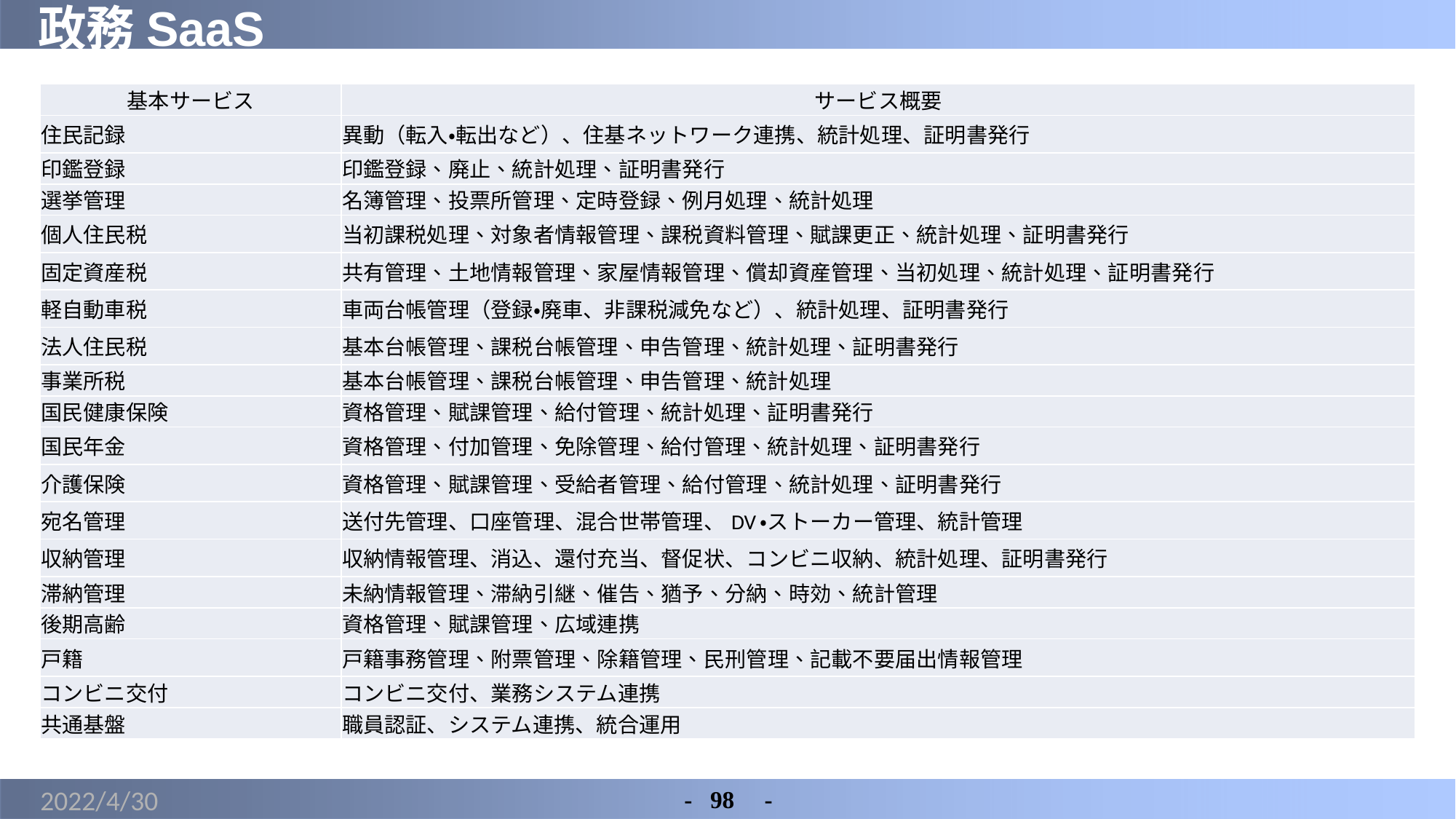

# 政務SaaS
| 基本サービス | サービス概要 |
| --- | --- |
| 住民記録 | 異動（転入・転出など）、住基ネットワーク連携、統計処理、証明書発行 |
| 印鑑登録 | 印鑑登録、廃止、統計処理、証明書発行 |
| 選挙管理 | 名簿管理、投票所管理、定時登録、例月処理、統計処理 |
| 個人住民税 | 当初課税処理、対象者情報管理、課税資料管理、賦課更正、統計処理、証明書発行 |
| 固定資産税 | 共有管理、土地情報管理、家屋情報管理、償却資産管理、当初処理、統計処理、証明書発行 |
| 軽自動車税 | 車両台帳管理（登録・廃車、非課税減免など）、統計処理、証明書発行 |
| 法人住民税 | 基本台帳管理、課税台帳管理、申告管理、統計処理、証明書発行 |
| 事業所税 | 基本台帳管理、課税台帳管理、申告管理、統計処理 |
| 国民健康保険 | 資格管理、賦課管理、給付管理、統計処理、証明書発行 |
| 国民年金 | 資格管理、付加管理、免除管理、給付管理、統計処理、証明書発行 |
| 介護保険 | 資格管理、賦課管理、受給者管理、給付管理、統計処理、証明書発行 |
| 宛名管理 | 送付先管理、口座管理、混合世帯管理、DV・ストーカー管理、統計管理 |
| 収納管理 | 収納情報管理、消込、還付充当、督促状、コンビニ収納、統計処理、証明書発行 |
| 滞納管理 | 未納情報管理、滞納引継、催告、猶予、分納、時効、統計管理 |
| 後期高齢 | 資格管理、賦課管理、広域連携 |
| 戸籍 | 戸籍事務管理、附票管理、除籍管理、民刑管理、記載不要届出情報管理 |
| コンビニ交付 | コンビニ交付、業務システム連携 |
| 共通基盤 | 職員認証、システム連携、統合運用 |
2022/4/30
-	98　-